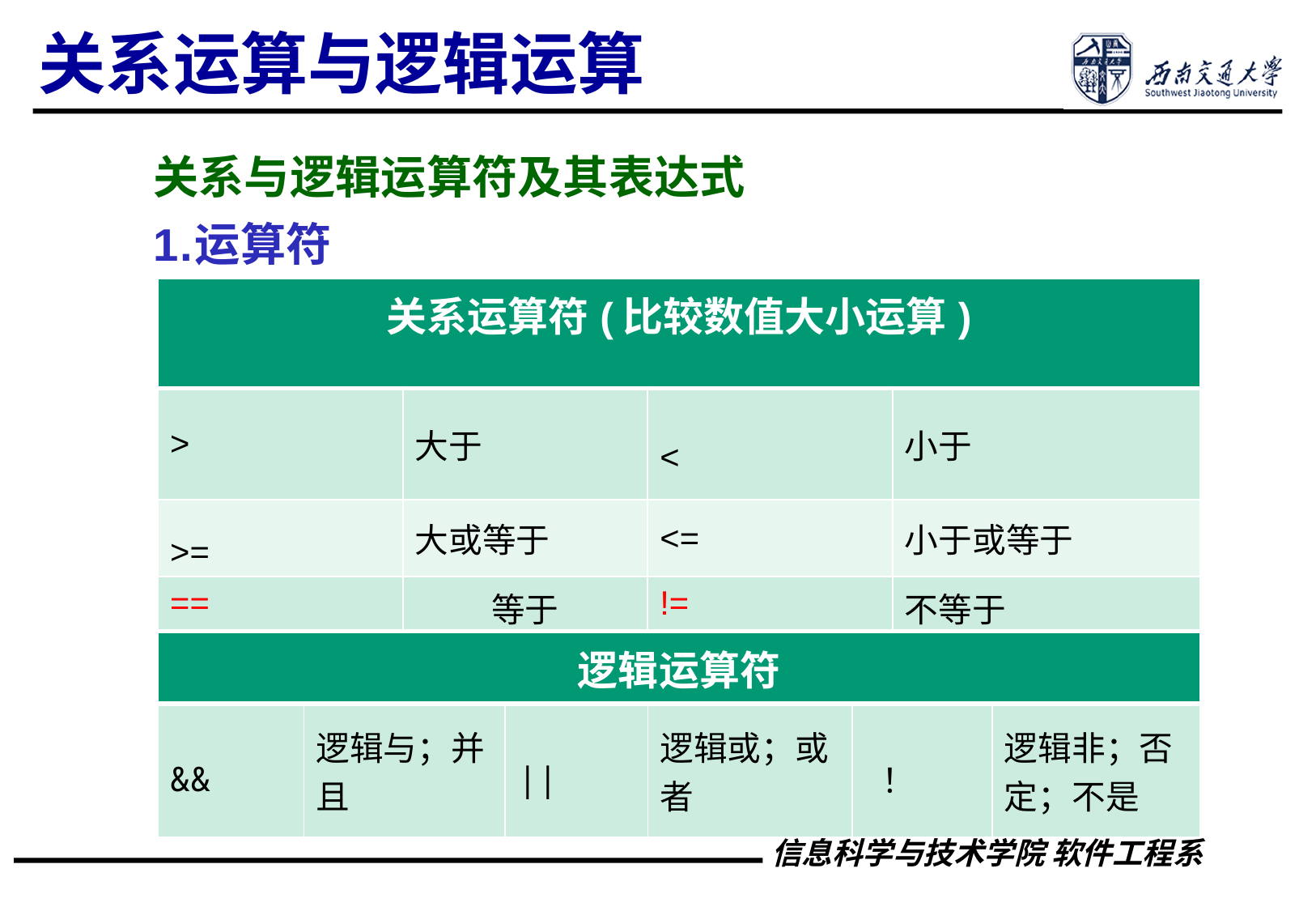

关系运算与逻辑运算
关系与逻辑运算符及其表达式
运算符
| 关系运算符(比较数值大小运算) |  |  |  |
| --- | --- | --- | --- |
| > | 大于 | < | 小于 |
| >= | 大或等于 | <= | 小于或等于 |
| == | 等于 | != | 不等于 |
| 逻辑运算符 |  |  |  |  |  |
| --- | --- | --- | --- | --- | --- |
| && | 逻辑与；并且 | || | 逻辑或；或者 | ！ | 逻辑非；否定；不是 |